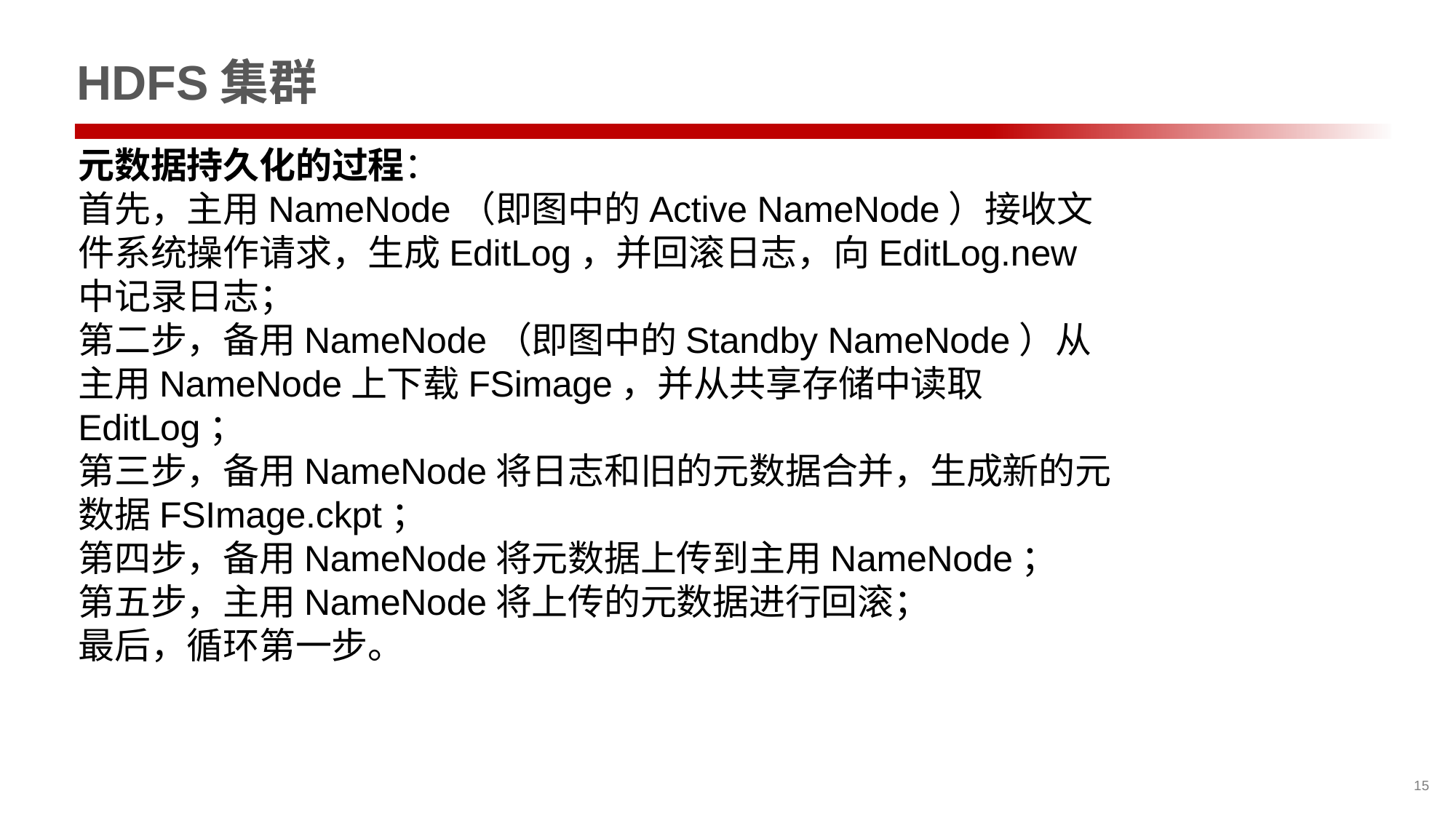

# HDFS集群

元数据持久化的过程：
首先，主用NameNode（即图中的Active NameNode）接收文件系统操作请求，生成EditLog，并回滚日志，向EditLog.new中记录日志；
第二步，备用NameNode（即图中的Standby NameNode）从主用NameNode上下载FSimage，并从共享存储中读取EditLog；
第三步，备用NameNode将日志和旧的元数据合并，生成新的元数据FSImage.ckpt；
第四步，备用NameNode将元数据上传到主用NameNode；
第五步，主用NameNode将上传的元数据进行回滚；
最后，循环第一步。

15